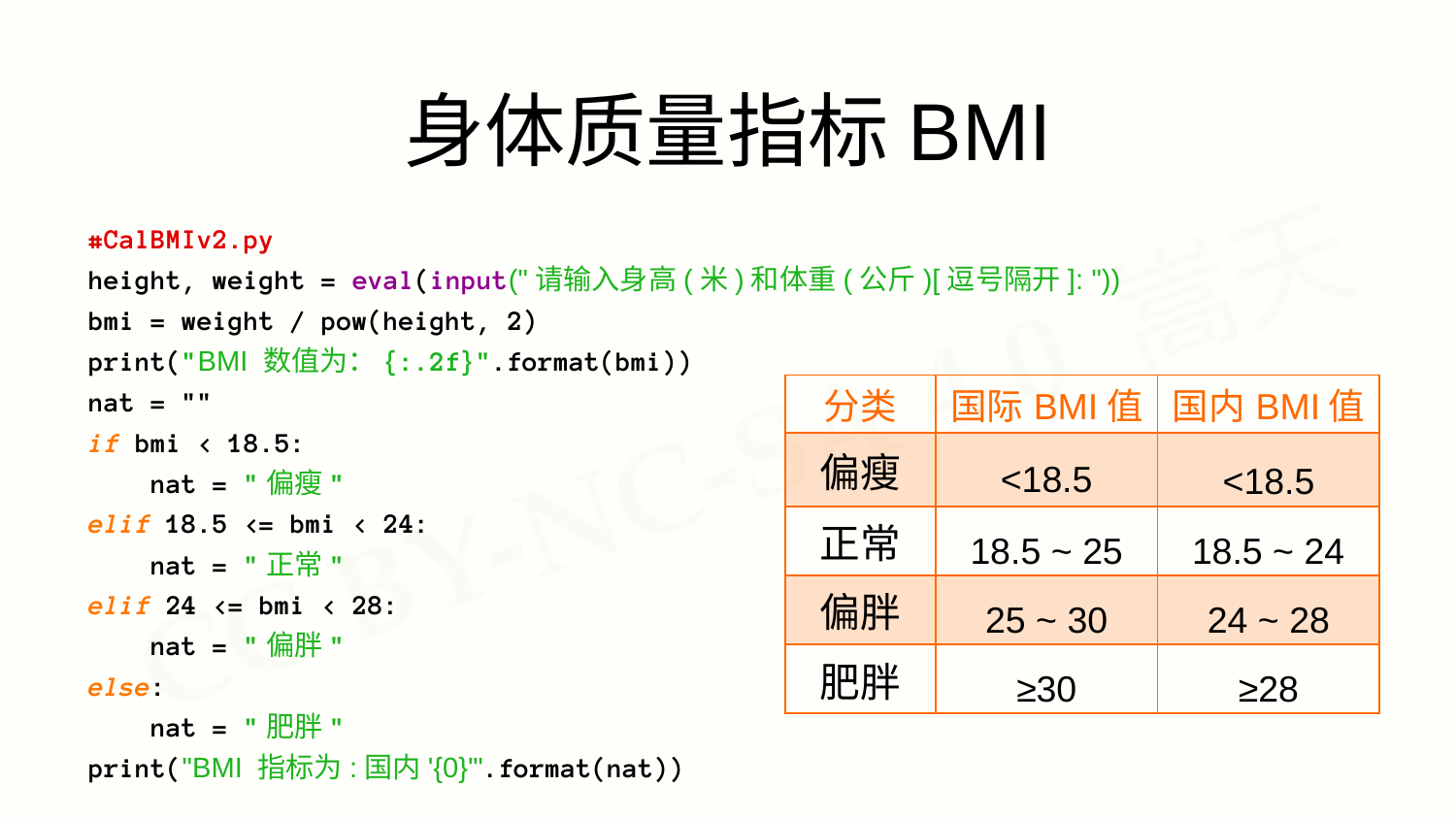

身体质量指标BMI
#CalBMIv2.py
height, weight = eval(input("请输入身高(米)和体重(公斤)[逗号隔开]: "))
bmi = weight / pow(height, 2)
print("BMI 数值为：{:.2f}".format(bmi))
nat = ""
if bmi < 18.5:
    nat = "偏瘦"
elif 18.5 <= bmi < 24:
    nat = "正常"
elif 24 <= bmi < 28:
    nat = "偏胖"
else:
    nat = "肥胖"
print("BMI 指标为:国内'{0}'".format(nat))
| 分类 | 国际BMI值 | 国内BMI值 |
| --- | --- | --- |
| 偏瘦 | <18.5 | <18.5 |
| 正常 | 18.5 ~ 25 | 18.5 ~ 24 |
| 偏胖 | 25 ~ 30 | 24 ~ 28 |
| 肥胖 | ≥30 | ≥28 |